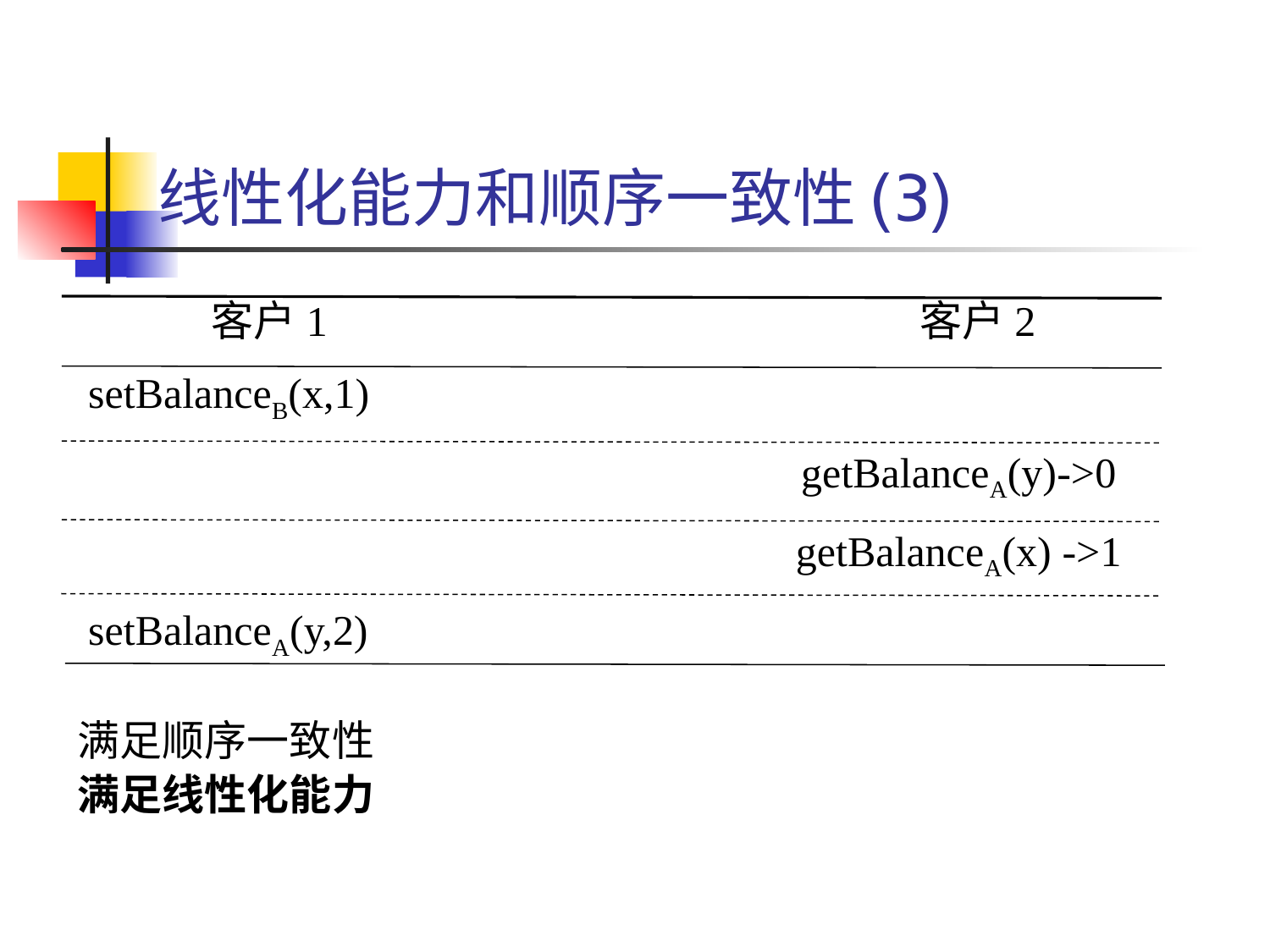

# 线性化能力和顺序一致性(3)
             客户1                                                       客户2
 setBalanceB(x,1)
                                                                getBalanceA(y)->0
                                                                getBalanceA(x) ->1
 setBalanceA(y,2)
满足顺序一致性
满足线性化能力